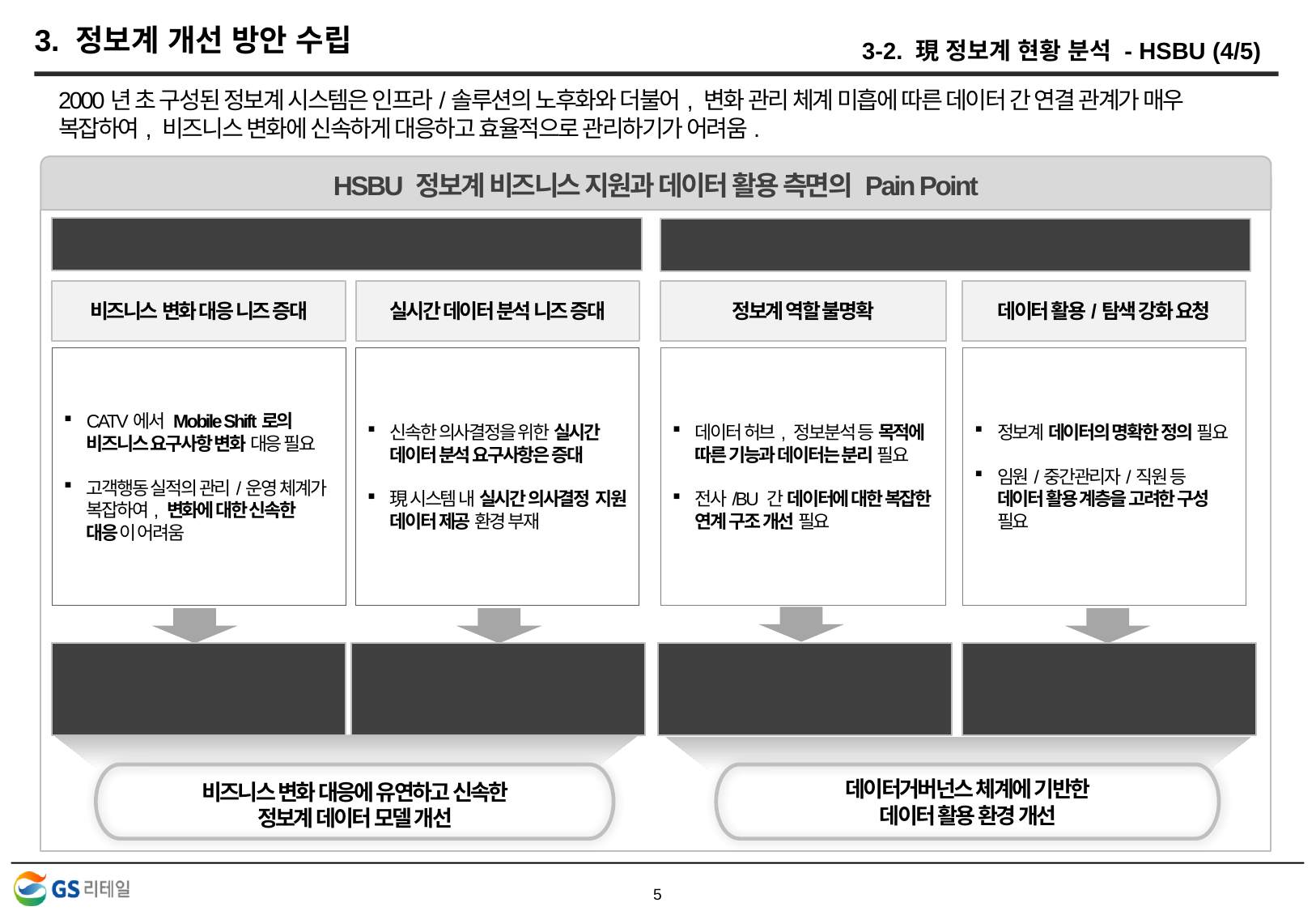

# 3. 정보계 개선 방안 수립
3-2. 現 정보계 현황 분석 - HSBU (4/5)
2000년 초 구성된 정보계 시스템은 인프라/솔루션의 노후화와 더불어, 변화 관리 체계 미흡에 따른 데이터 간 연결 관계가 매우 복잡하여, 비즈니스 변화에 신속하게 대응하고 효율적으로 관리하기가 어려움.
HSBU 정보계 비즈니스 지원과 데이터 활용 측면의 Pain Point

비즈니스 지원 측면
데이터 활용 측면
비즈니스 변화 대응 니즈 증대
실시간 데이터 분석 니즈 증대
정보계 역할 불명확
데이터 활용/탐색 강화 요청
CATV에서 Mobile Shift로의 비즈니스 요구사항 변화 대응 필요

고객행동 실적의 관리/운영 체계가 복잡하여, 변화에 대한 신속한 대응이 어려움
신속한 의사결정을 위한 실시간 데이터 분석 요구사항은 증대

現 시스템 내 실시간 의사결정  지원 데이터 제공 환경 부재
데이터 허브, 정보분석 등 목적에 따른 기능과 데이터는 분리 필요

전사/BU 간 데이터에 대한 복잡한 연계 구조 개선 필요
정보계 데이터의 명확한 정의 필요
임원/중간관리자/직원 등 데이터 활용 계층을 고려한 구성 필요

비즈니스 변화에 유연한
 데이터 모델 구조 개선
신속한 의사결정 지원을 위한
데이터 구성 환경 제공
기능과 역할 명확화를 통한
데이터 활용 환경 개선
데이터의 효율적인 활용을 고려한
데이터 영역 구성

비즈니스 변화 대응에 유연하고 신속한
정보계 데이터 모델 개선

데이터거버넌스 체계에 기반한
데이터 활용 환경 개선